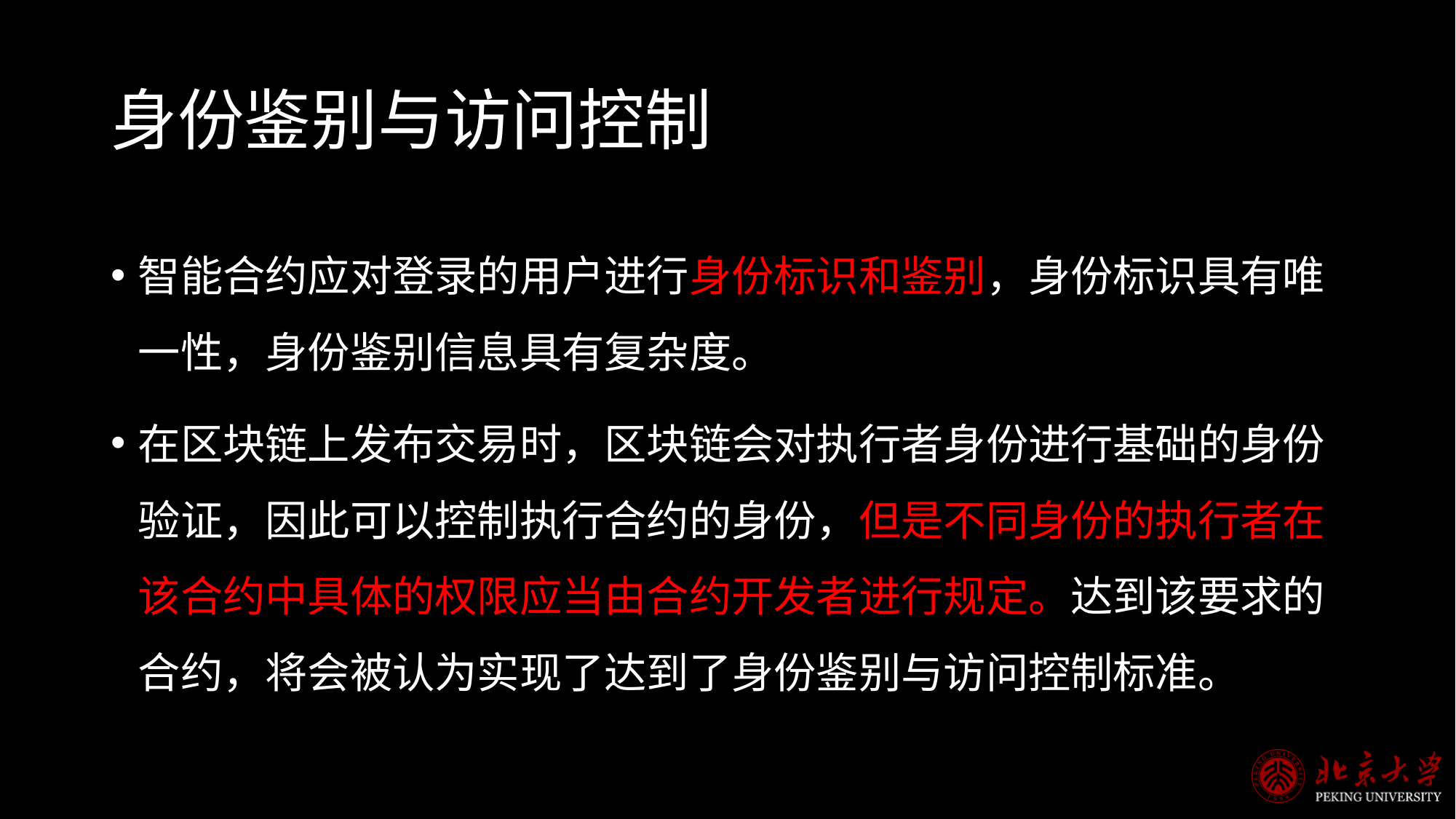

# 身份鉴别与访问控制
智能合约应对登录的用户进行身份标识和鉴别，身份标识具有唯一性，身份鉴别信息具有复杂度。
在区块链上发布交易时，区块链会对执行者身份进行基础的身份验证，因此可以控制执行合约的身份，但是不同身份的执行者在该合约中具体的权限应当由合约开发者进行规定。达到该要求的合约，将会被认为实现了达到了身份鉴别与访问控制标准。